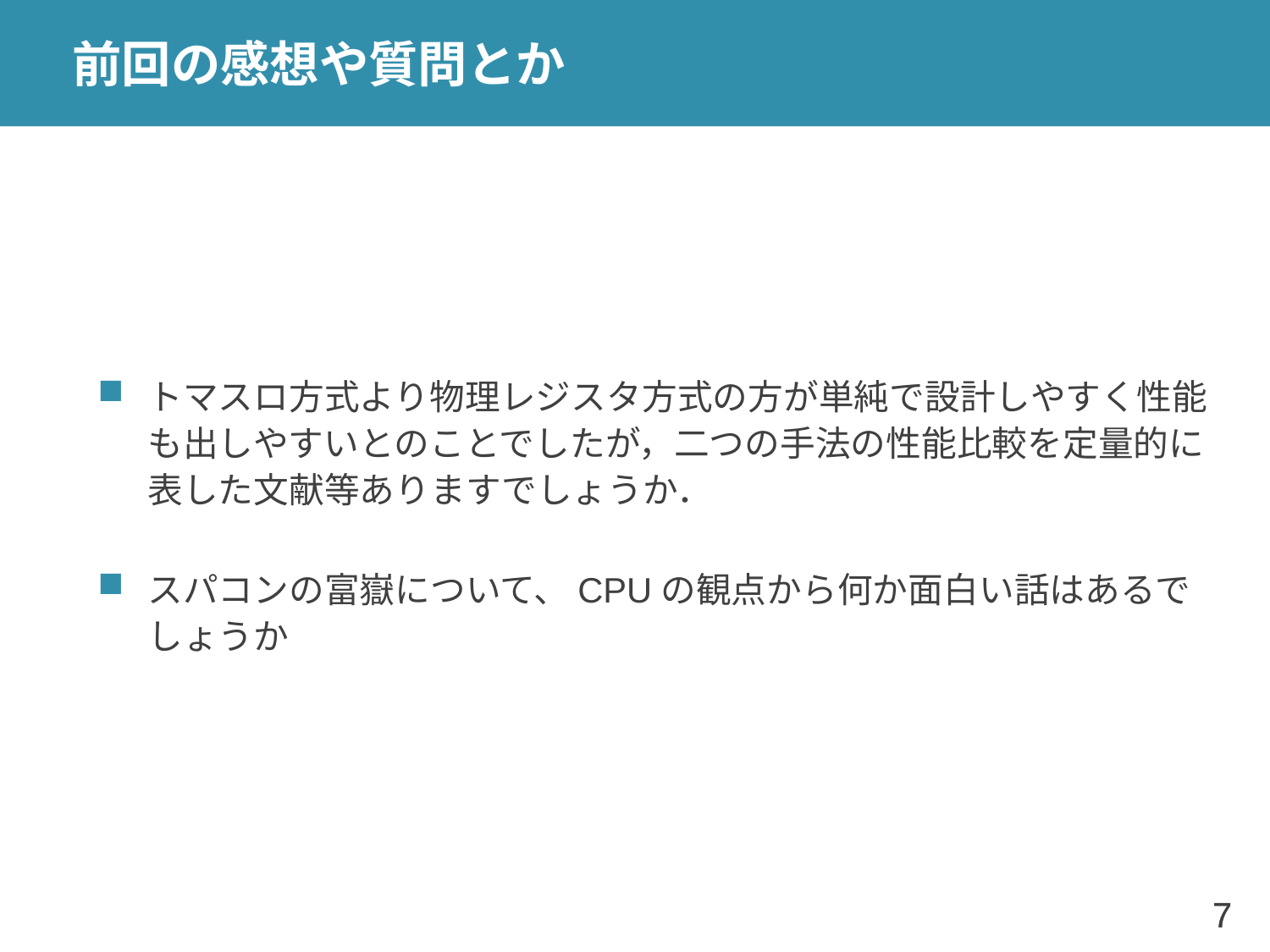

# 前回の感想や質問とか
トマスロ方式より物理レジスタ方式の方が単純で設計しやすく性能も出しやすいとのことでしたが，二つの手法の性能比較を定量的に表した文献等ありますでしょうか．
スパコンの富嶽について、CPUの観点から何か面白い話はあるでしょうか